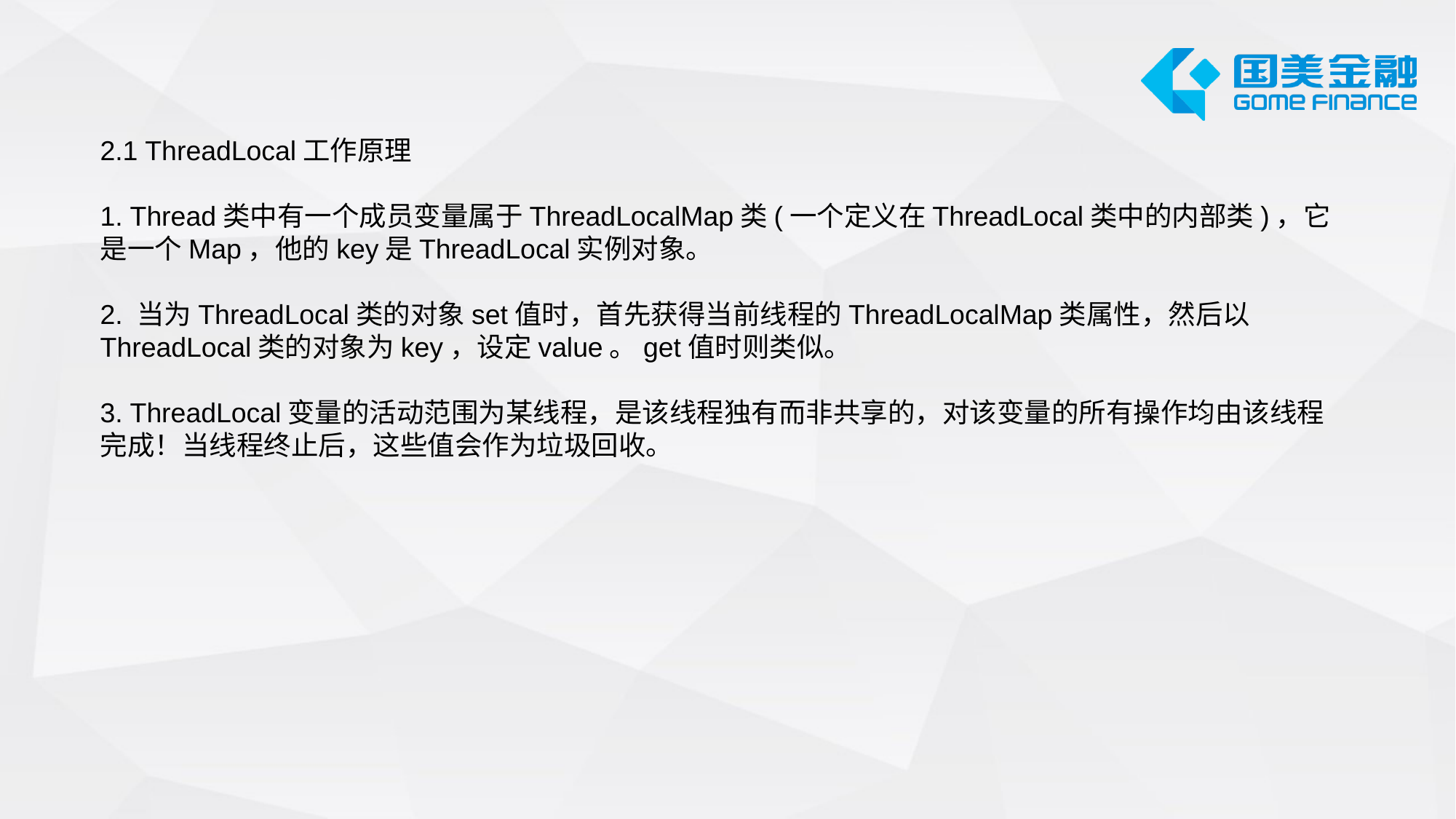

2.1 ThreadLocal工作原理

1. Thread类中有一个成员变量属于ThreadLocalMap类(一个定义在ThreadLocal类中的内部类)，它是一个Map，他的key是ThreadLocal实例对象。

2. 当为ThreadLocal类的对象set值时，首先获得当前线程的ThreadLocalMap类属性，然后以ThreadLocal类的对象为key，设定value。get值时则类似。

3. ThreadLocal变量的活动范围为某线程，是该线程独有而非共享的，对该变量的所有操作均由该线程完成！当线程终止后，这些值会作为垃圾回收。